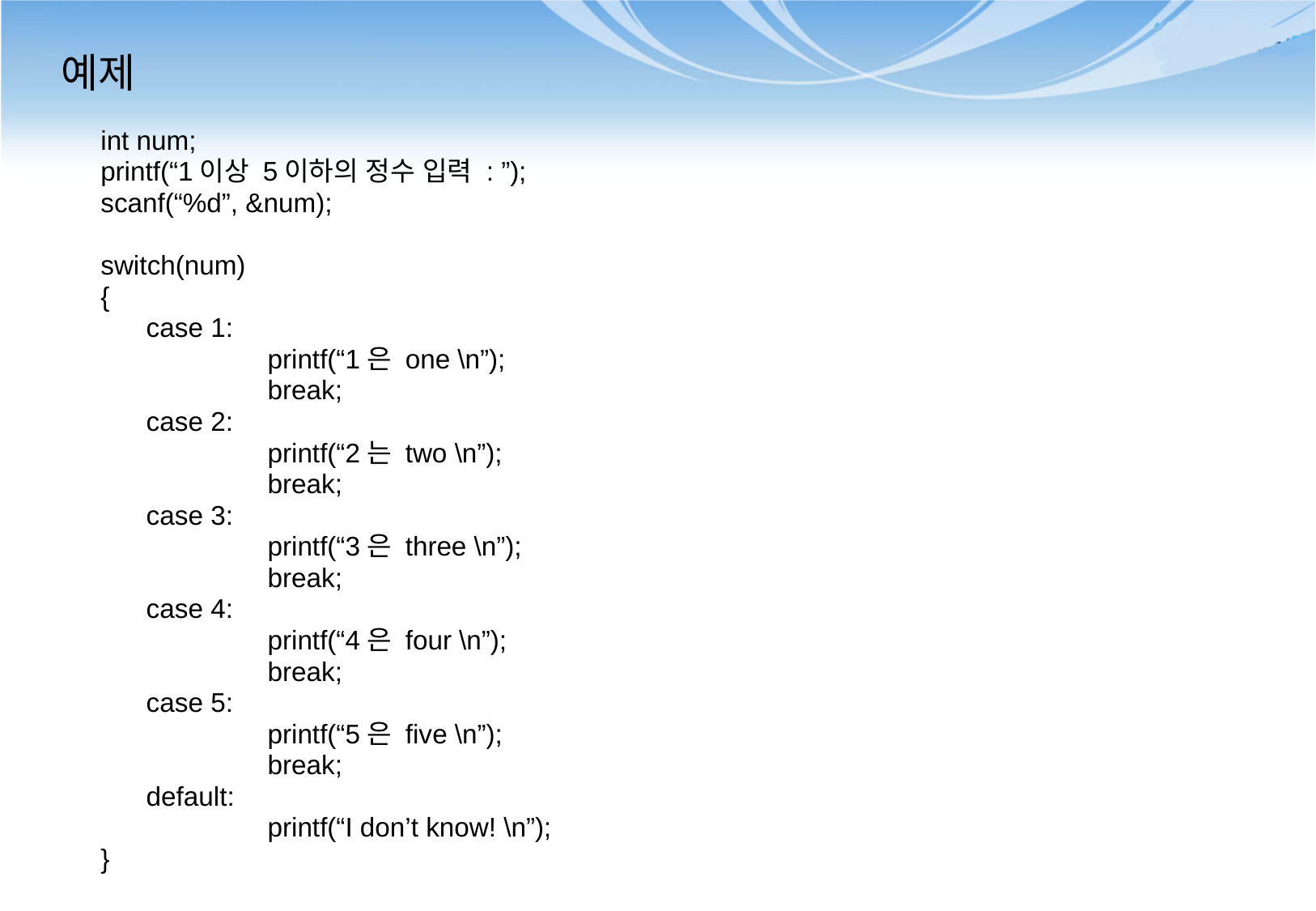

# 예제
int num;
printf(“1이상 5이하의 정수 입력 : ”);
scanf(“%d”, &num);

switch(num)
{
	case 1:
		printf(“1은 one \n”);
		break;
	case 2:
		printf(“2는 two \n”);
		break;
	case 3:
		printf(“3은 three \n”);
		break;
	case 4:
		printf(“4은 four \n”);
		break;
	case 5:
		printf(“5은 five \n”);
		break;
	default:
		printf(“I don’t know! \n”);
}